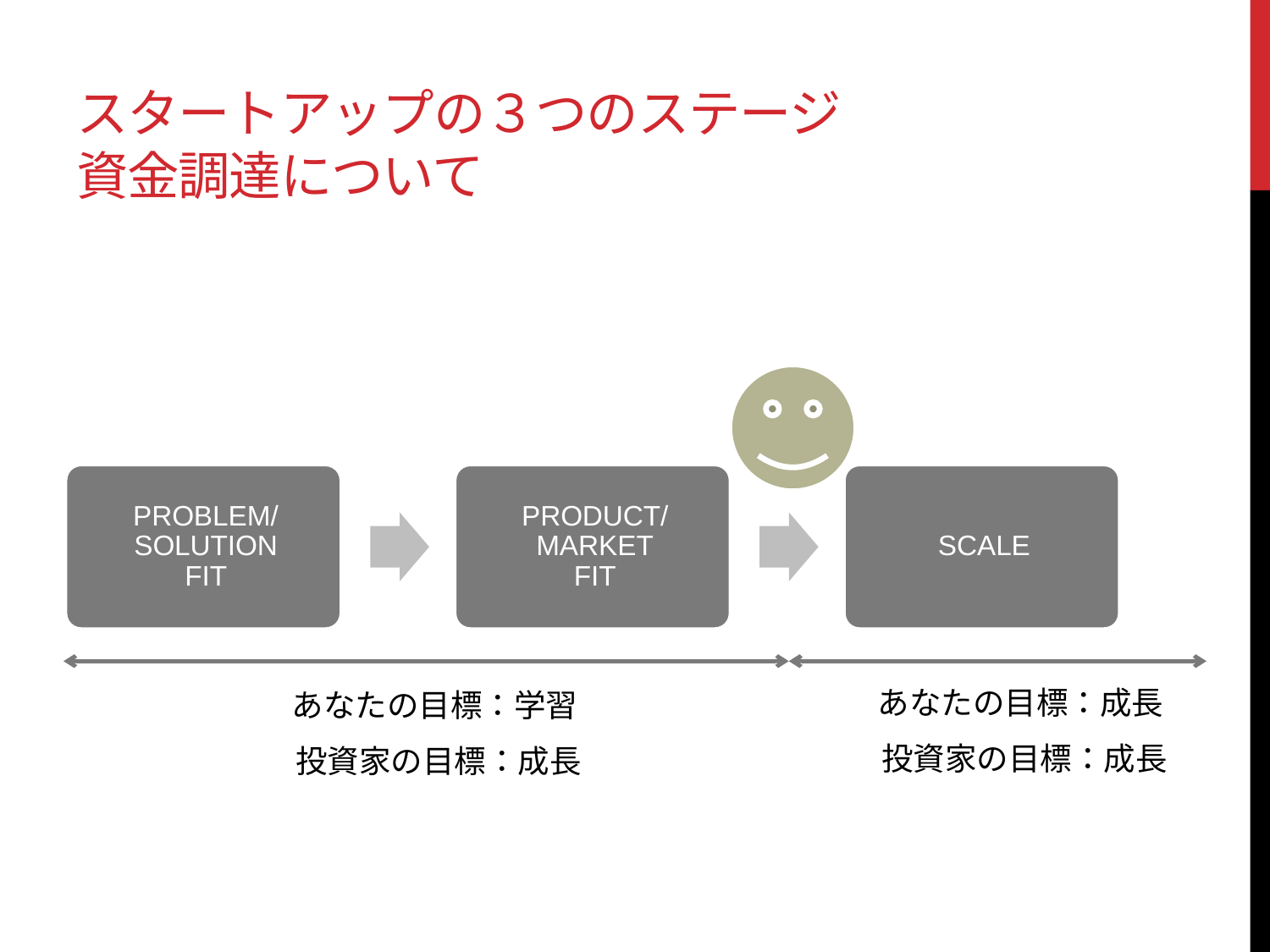

# スタートアップの３つのステージ 資金調達について
PROBLEM/SOLUTION
FIT

PRODUCT/MARKET
FIT

SCALE

あなたの目標：成長
あなたの目標：学習
投資家の目標：成長
投資家の目標：成長